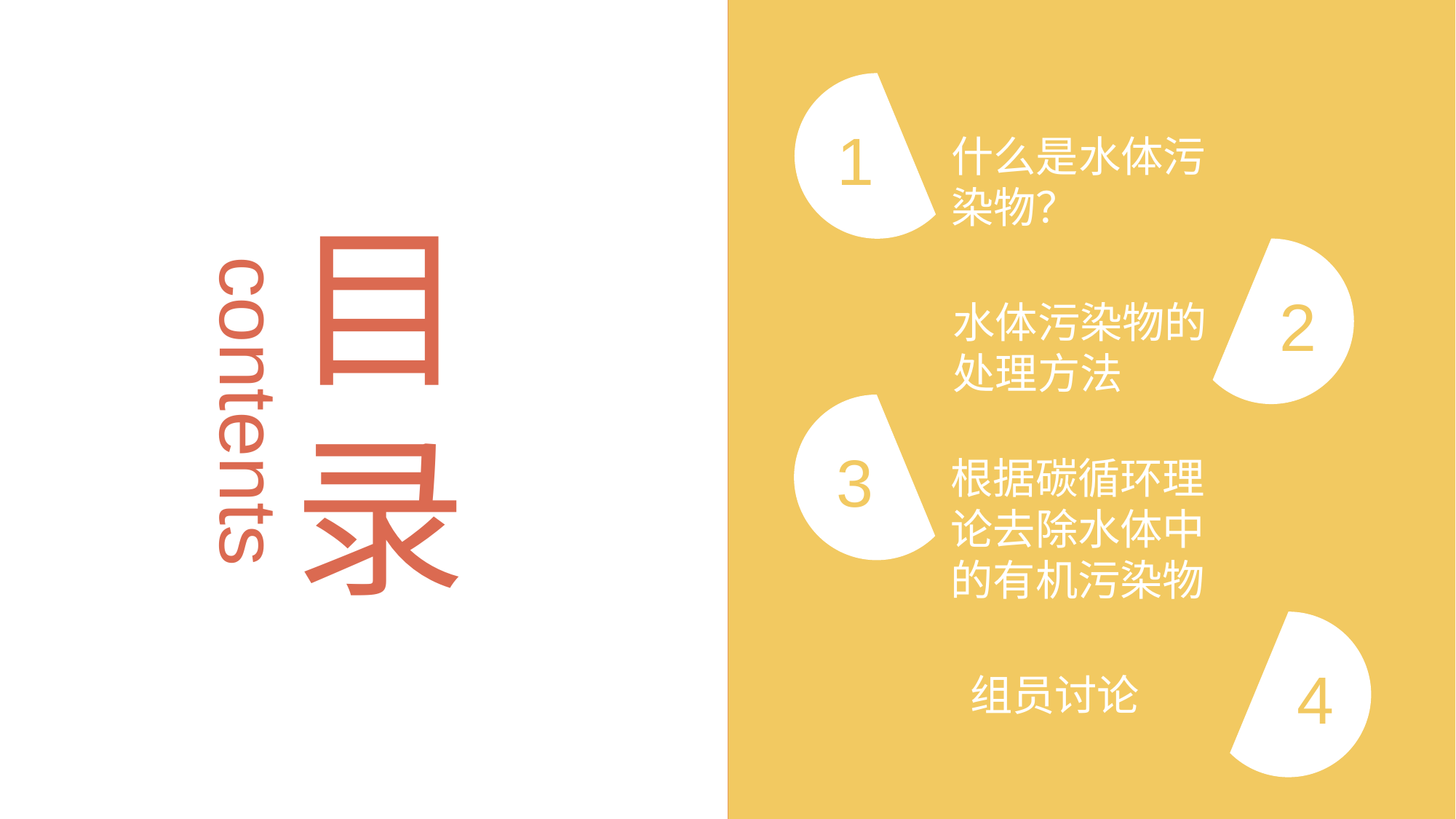

1
什么是水体污染物？
目录

2
水体污染物的处理方法
contents

3
根据碳循环理论去除水体中的有机污染物

4
组员讨论